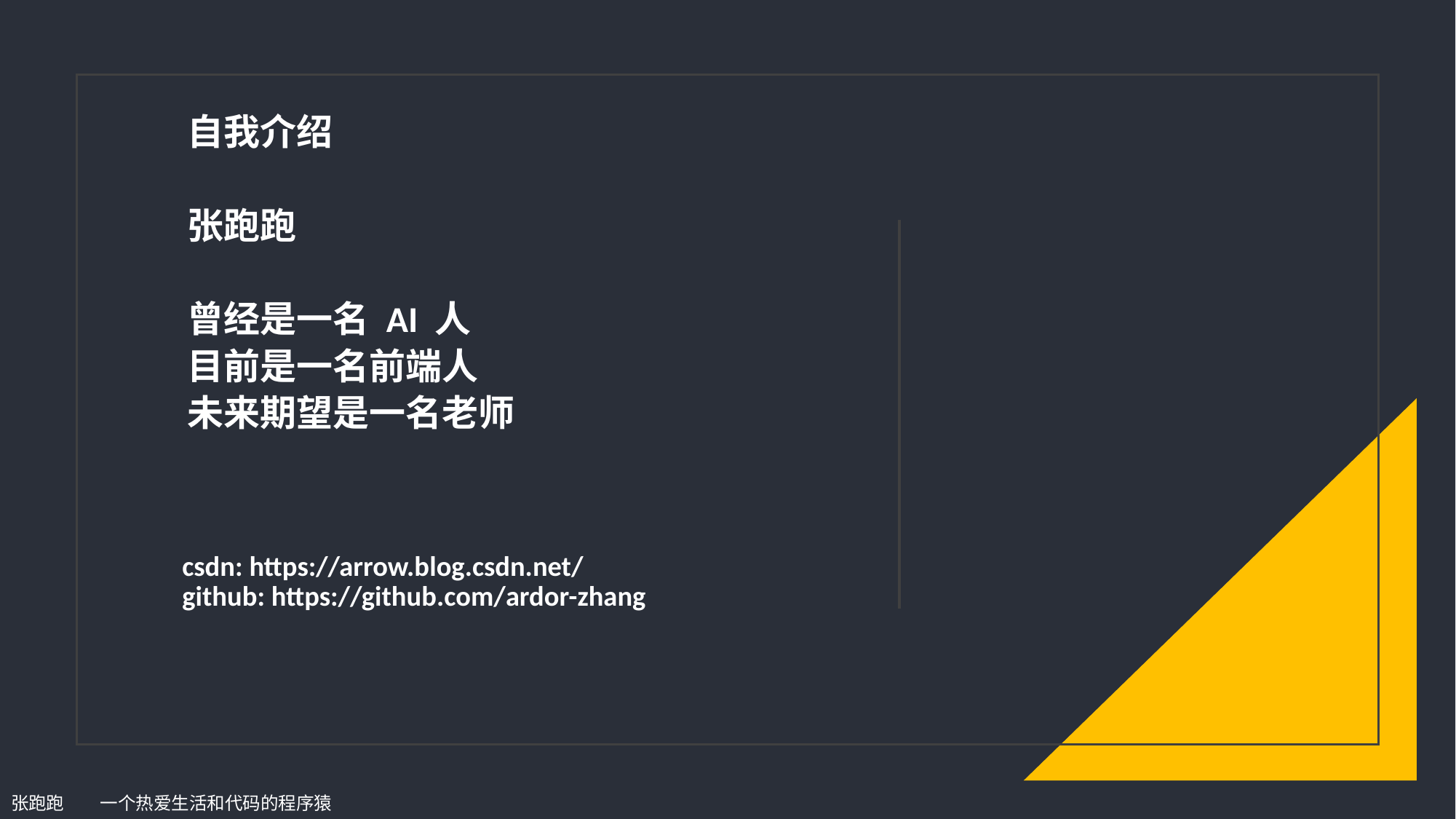

自我介绍

张跑跑

曾经是一名 AI 人
目前是一名前端人
未来期望是一名老师

csdn: https://arrow.blog.csdn.net/
github: https://github.com/ardor-zhang
张跑跑         一个热爱生活和代码的程序猿